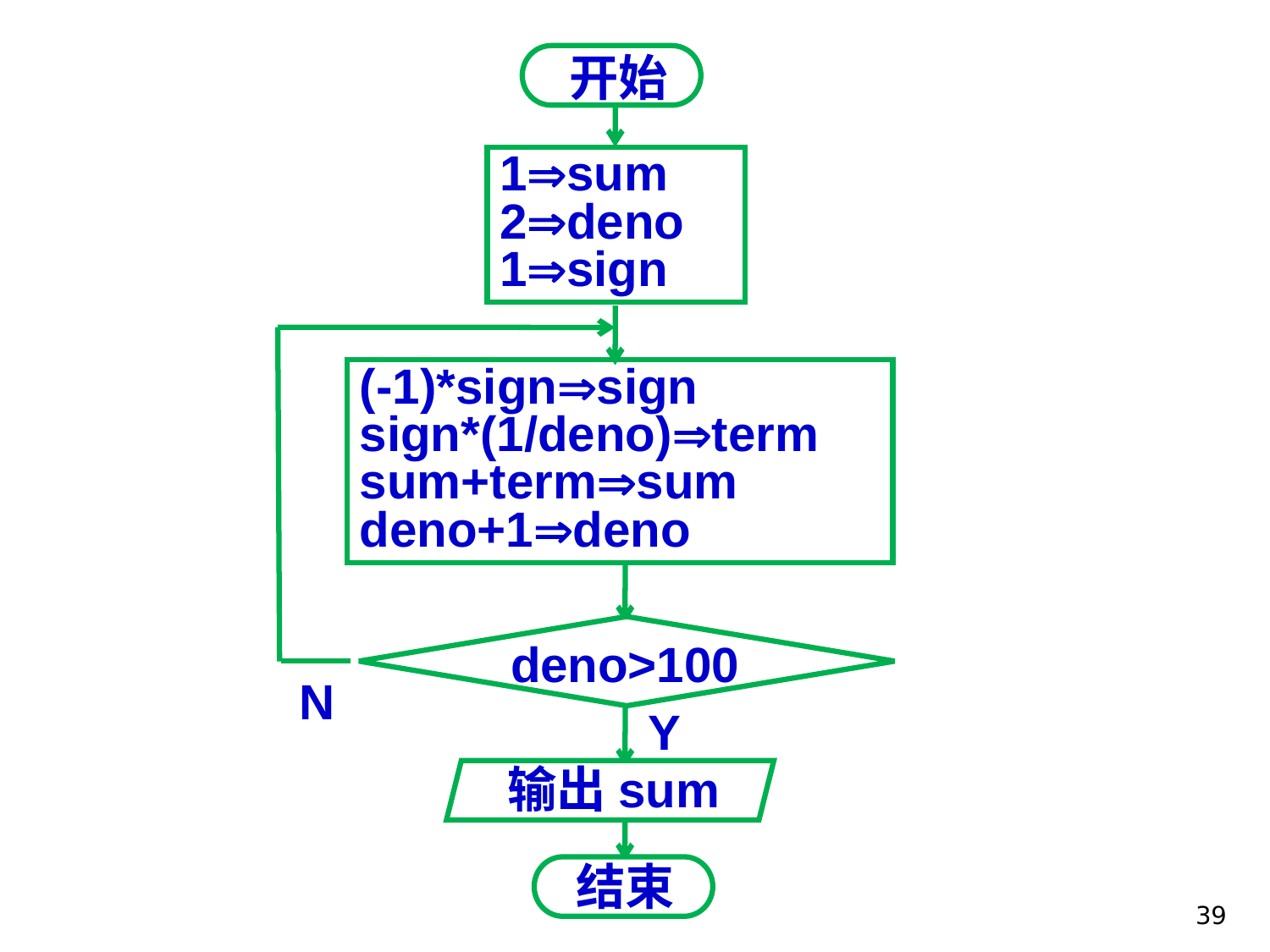

开始

1⇒sum
2⇒deno
1⇒sign
(-1)*sign⇒sign
sign*(1/deno)⇒term
sum+term⇒sum
deno+1⇒deno

deno>100
N
Y
输出sum

结束

39